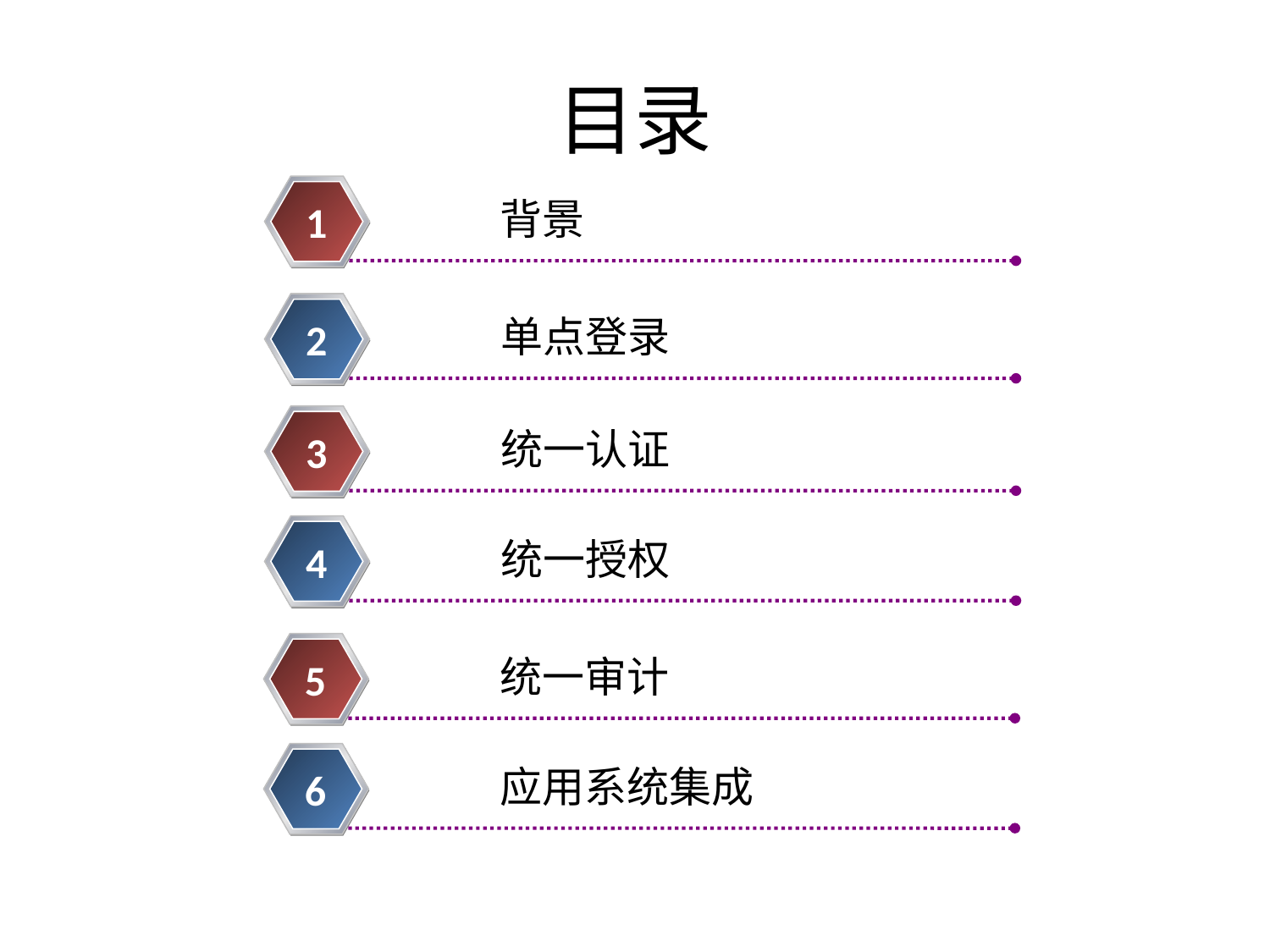

# 目录

背景
1

单点登录
2

统一认证
3

统一授权
4

统一审计
5

5

应用系统集成
6